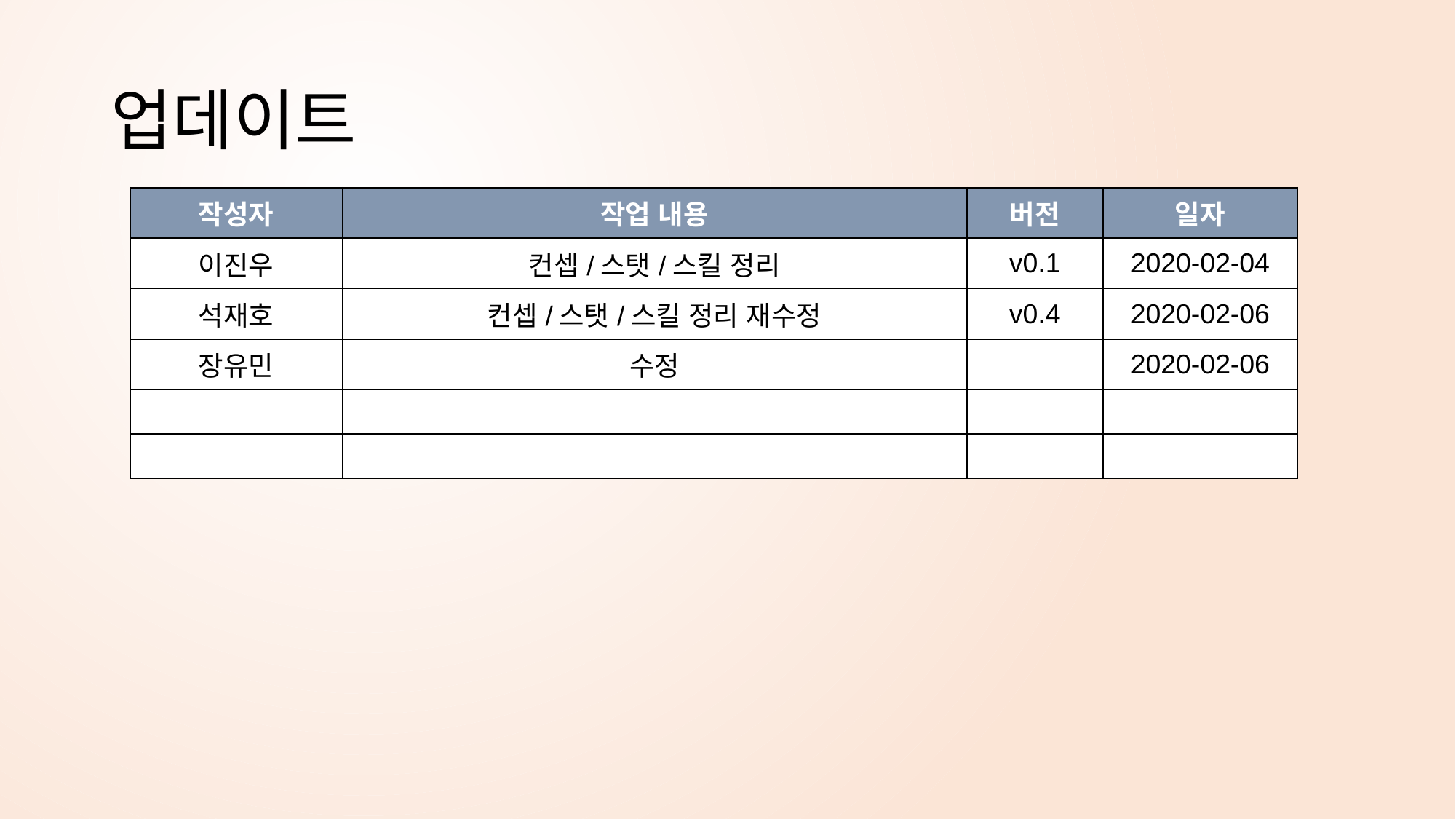

# 업데이트
| 작성자 | 작업 내용 | 버전 | 일자 |
| --- | --- | --- | --- |
| 이진우 | 컨셉/스탯/스킬 정리 | v0.1 | 2020-02-04 |
| 석재호 | 컨셉/스탯/스킬 정리 재수정 | v0.4 | 2020-02-06 |
| 장유민 | 수정 |  | 2020-02-06 |
|  |  |  |  |
|  |  |  |  |